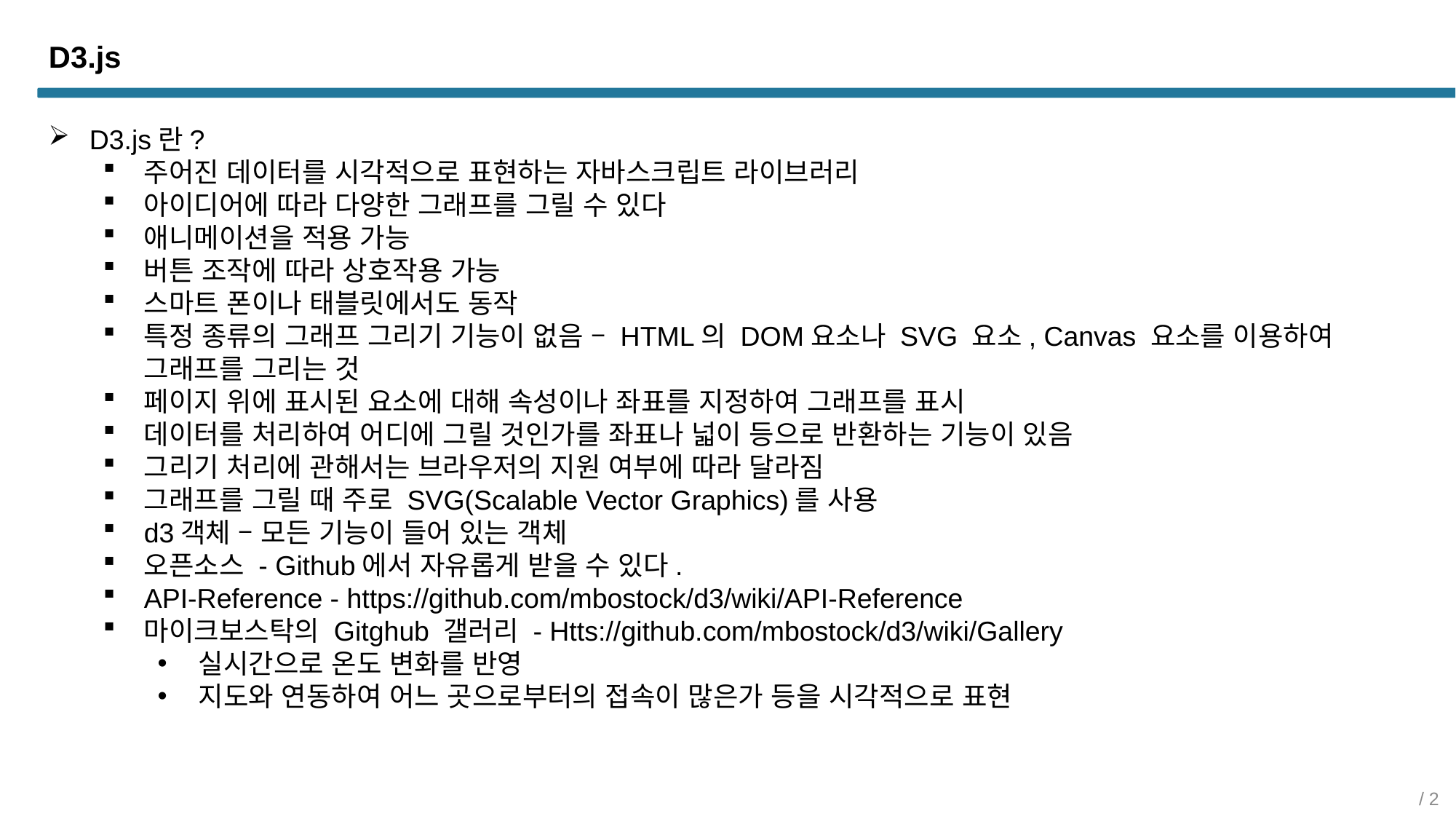

D3.js
D3.js란?
주어진 데이터를 시각적으로 표현하는 자바스크립트 라이브러리
아이디어에 따라 다양한 그래프를 그릴 수 있다
애니메이션을 적용 가능
버튼 조작에 따라 상호작용 가능
스마트 폰이나 태블릿에서도 동작
특정 종류의 그래프 그리기 기능이 없음 – HTML의 DOM요소나 SVG 요소, Canvas 요소를 이용하여 그래프를 그리는 것
페이지 위에 표시된 요소에 대해 속성이나 좌표를 지정하여 그래프를 표시
데이터를 처리하여 어디에 그릴 것인가를 좌표나 넓이 등으로 반환하는 기능이 있음
그리기 처리에 관해서는 브라우저의 지원 여부에 따라 달라짐
그래프를 그릴 때 주로 SVG(Scalable Vector Graphics)를 사용
d3객체 – 모든 기능이 들어 있는 객체
오픈소스 - Github에서 자유롭게 받을 수 있다.
API-Reference - https://github.com/mbostock/d3/wiki/API-Reference
마이크보스탁의 Gitghub 갤러리 - Htts://github.com/mbostock/d3/wiki/Gallery
실시간으로 온도 변화를 반영
지도와 연동하여 어느 곳으로부터의 접속이 많은가 등을 시각적으로 표현

/ 2